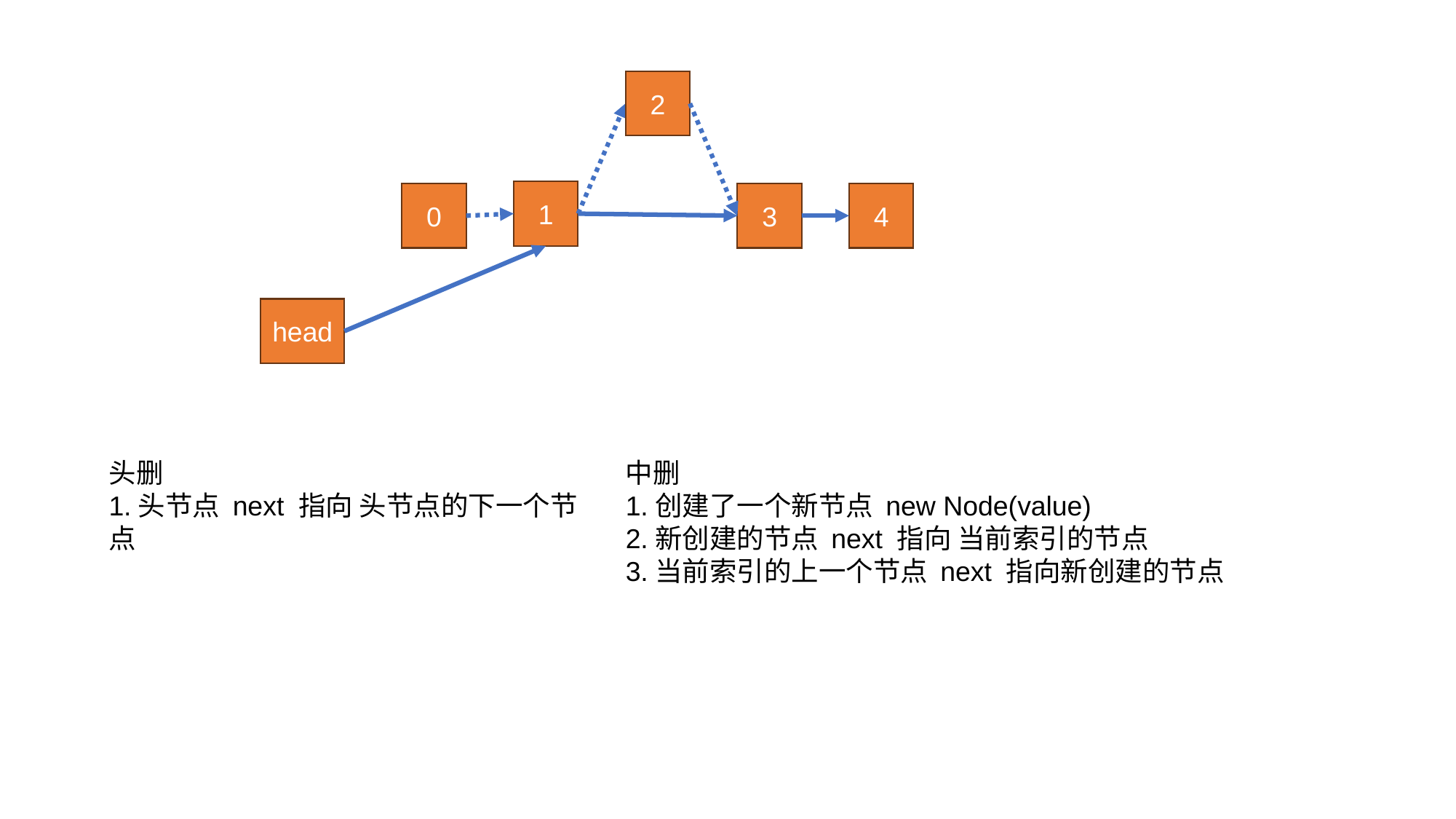

2
1
0
3
4
head
头删
1.头节点 next 指向 头节点的下一个节点
中删
1.创建了一个新节点 new Node(value)
2.新创建的节点 next 指向 当前索引的节点
3.当前索引的上一个节点 next 指向新创建的节点